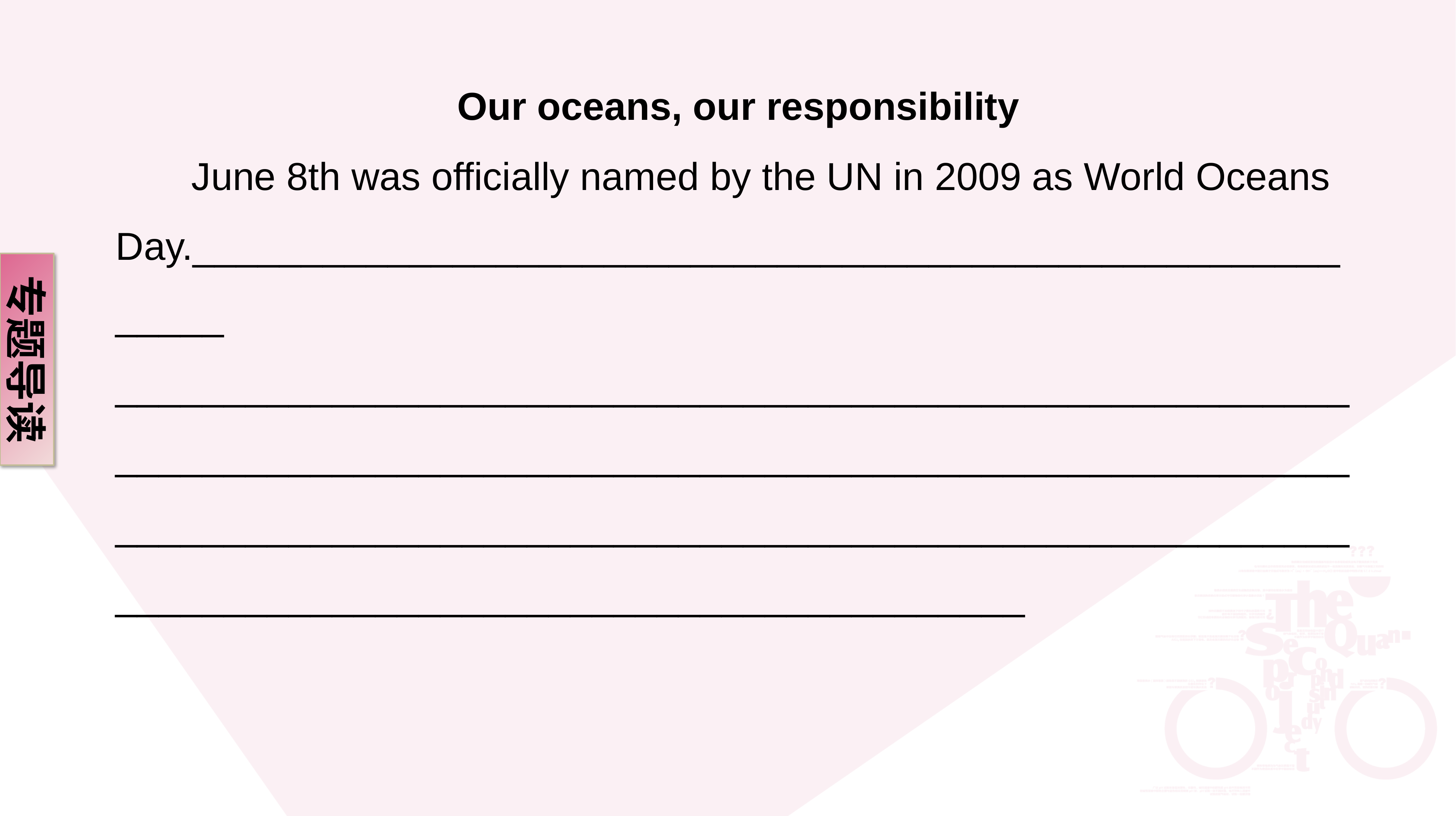

Our oceans, our responsibility
       June 8th was officially named by the UN in 2009 as World Oceans Day.__________________________________________________________
_____________________________________________________________________________________________________________________________________________________________________________________________________________________
专题导读